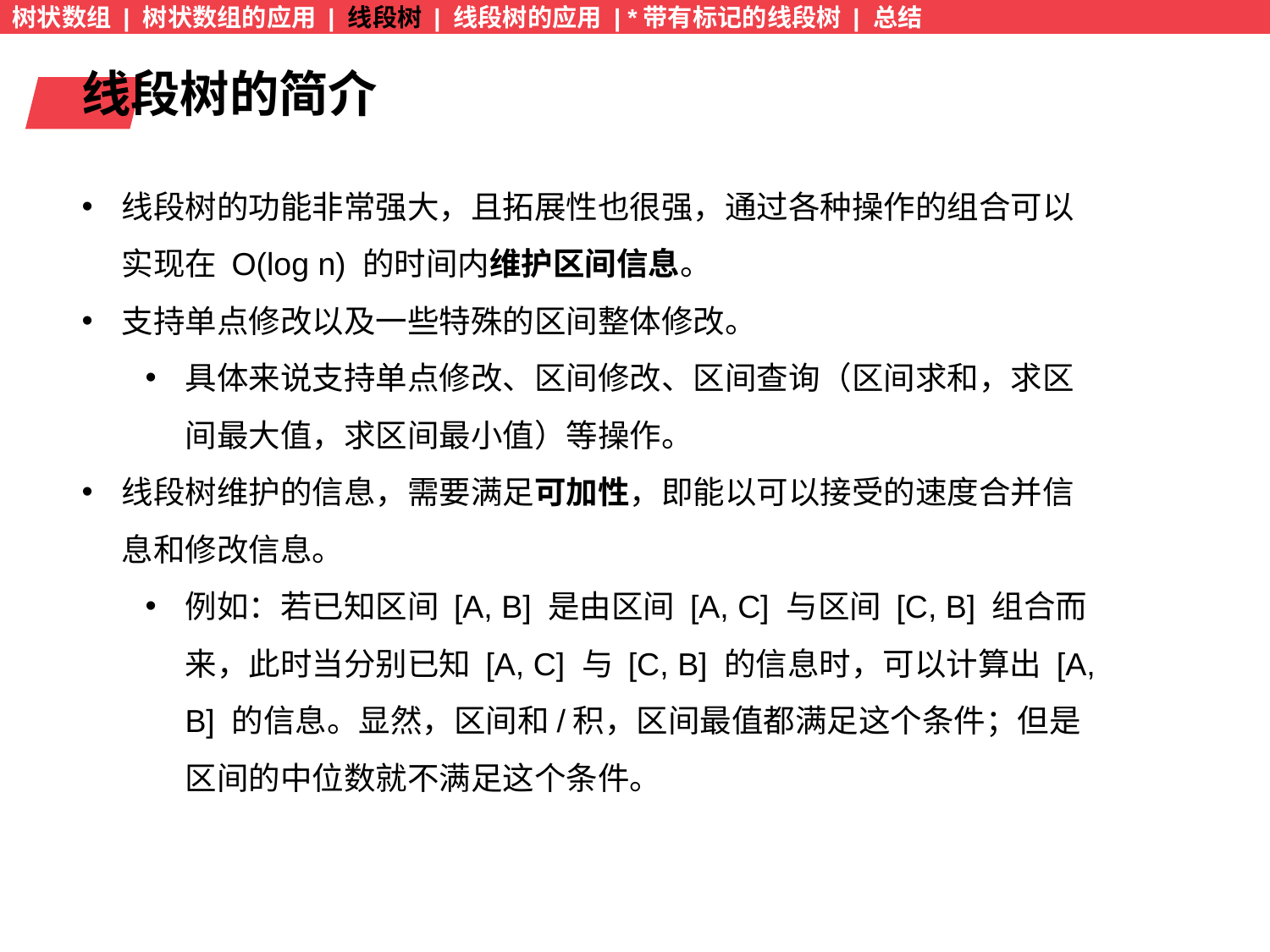

树状数组 | 树状数组的应用 | 线段树 | 线段树的应用 | *带有标记的线段树 | 总结
线段树的简介

线段树的功能非常强大，且拓展性也很强，通过各种操作的组合可以实现在 O(log n) 的时间内维护区间信息。
支持单点修改以及一些特殊的区间整体修改。
具体来说支持单点修改、区间修改、区间查询（区间求和，求区间最大值，求区间最小值）等操作。
线段树维护的信息，需要满足可加性，即能以可以接受的速度合并信息和修改信息。
例如：若已知区间 [A, B] 是由区间 [A, C] 与区间 [C, B] 组合而来，此时当分别已知 [A, C] 与 [C, B] 的信息时，可以计算出 [A, B] 的信息。显然，区间和/积，区间最值都满足这个条件；但是区间的中位数就不满足这个条件。

26